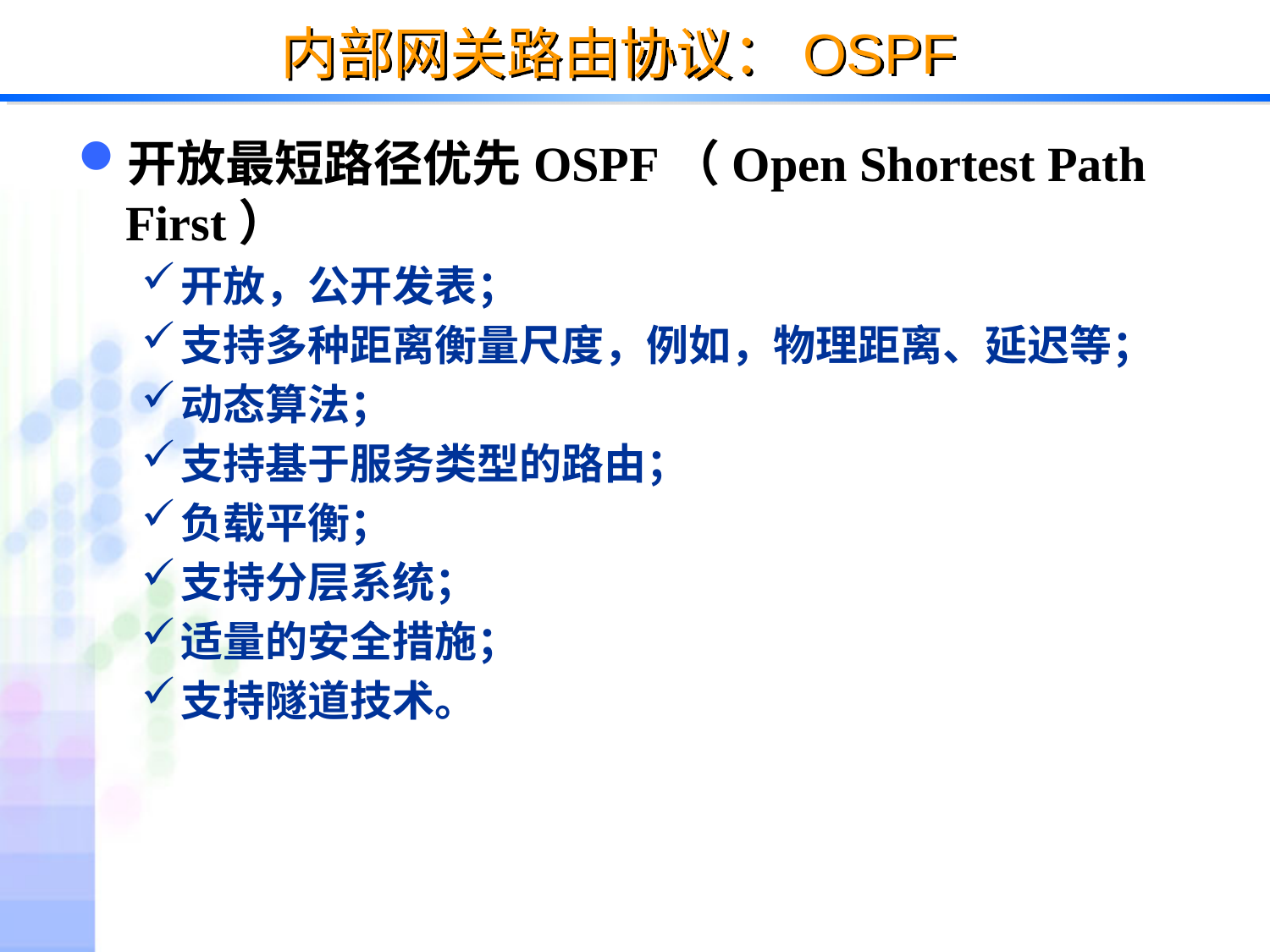

# 内部网关路由协议：OSPF
开放最短路径优先OSPF（Open Shortest Path First）
开放，公开发表；
支持多种距离衡量尺度，例如，物理距离、延迟等；
动态算法；
支持基于服务类型的路由；
负载平衡；
支持分层系统；
适量的安全措施；
支持隧道技术。